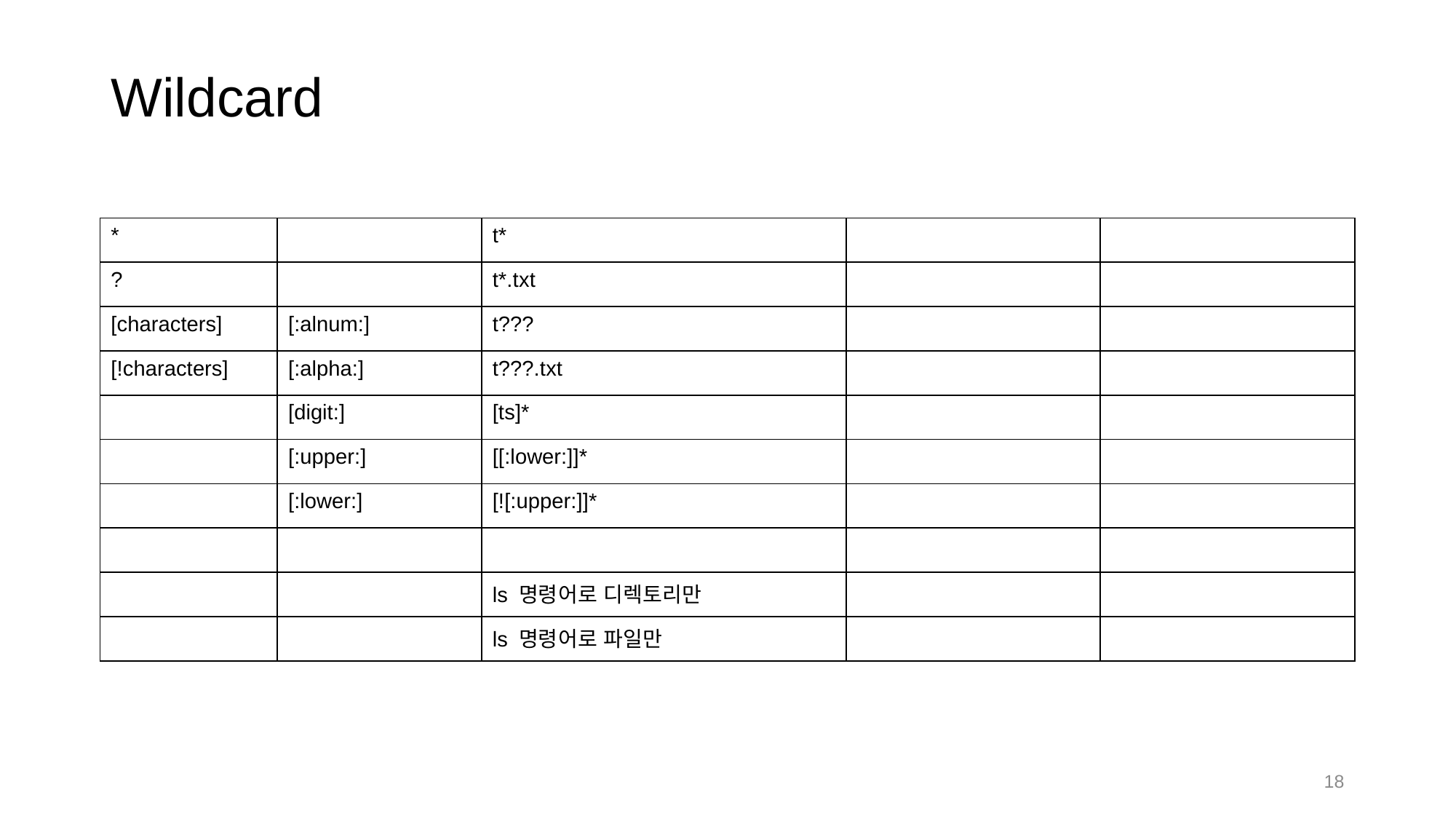

# Wildcard
| \* |  | t\* |  |  |
| --- | --- | --- | --- | --- |
| ? |  | t\*.txt |  |  |
| [characters] | [:alnum:] | t??? |  |  |
| [!characters] | [:alpha:] | t???.txt |  |  |
|  | [digit:] | [ts]\* |  |  |
|  | [:upper:] | [[:lower:]]\* |  |  |
|  | [:lower:] | [![:upper:]]\* |  |  |
|  |  |  |  |  |
|  |  | ls 명령어로 디렉토리만 |  |  |
|  |  | ls 명령어로 파일만 |  |  |
18